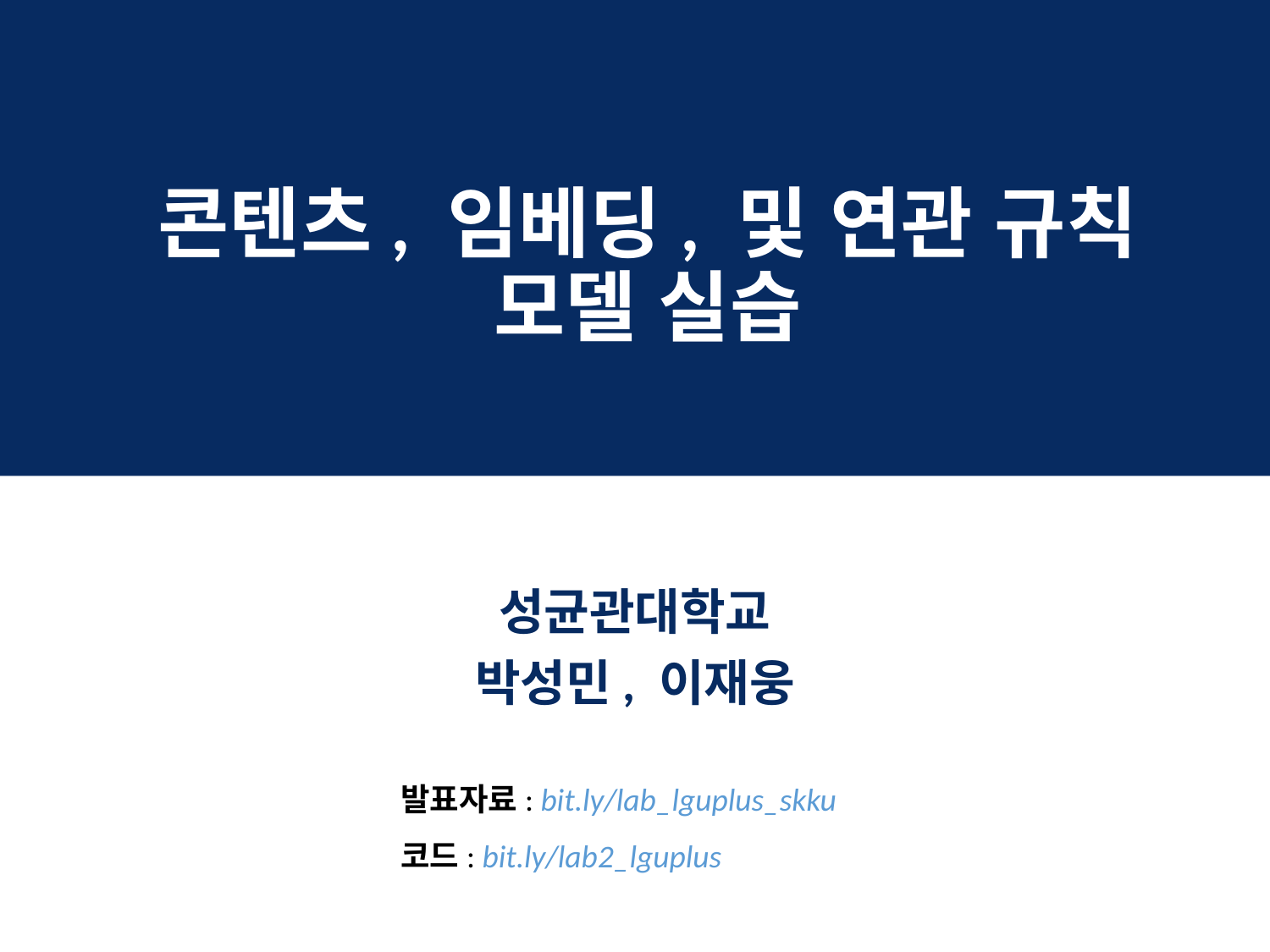

# 콘텐츠, 임베딩, 및 연관 규칙 모델 실습
성균관대학교
박성민, 이재웅
발표자료: bit.ly/lab_lguplus_skku
코드: bit.ly/lab2_lguplus